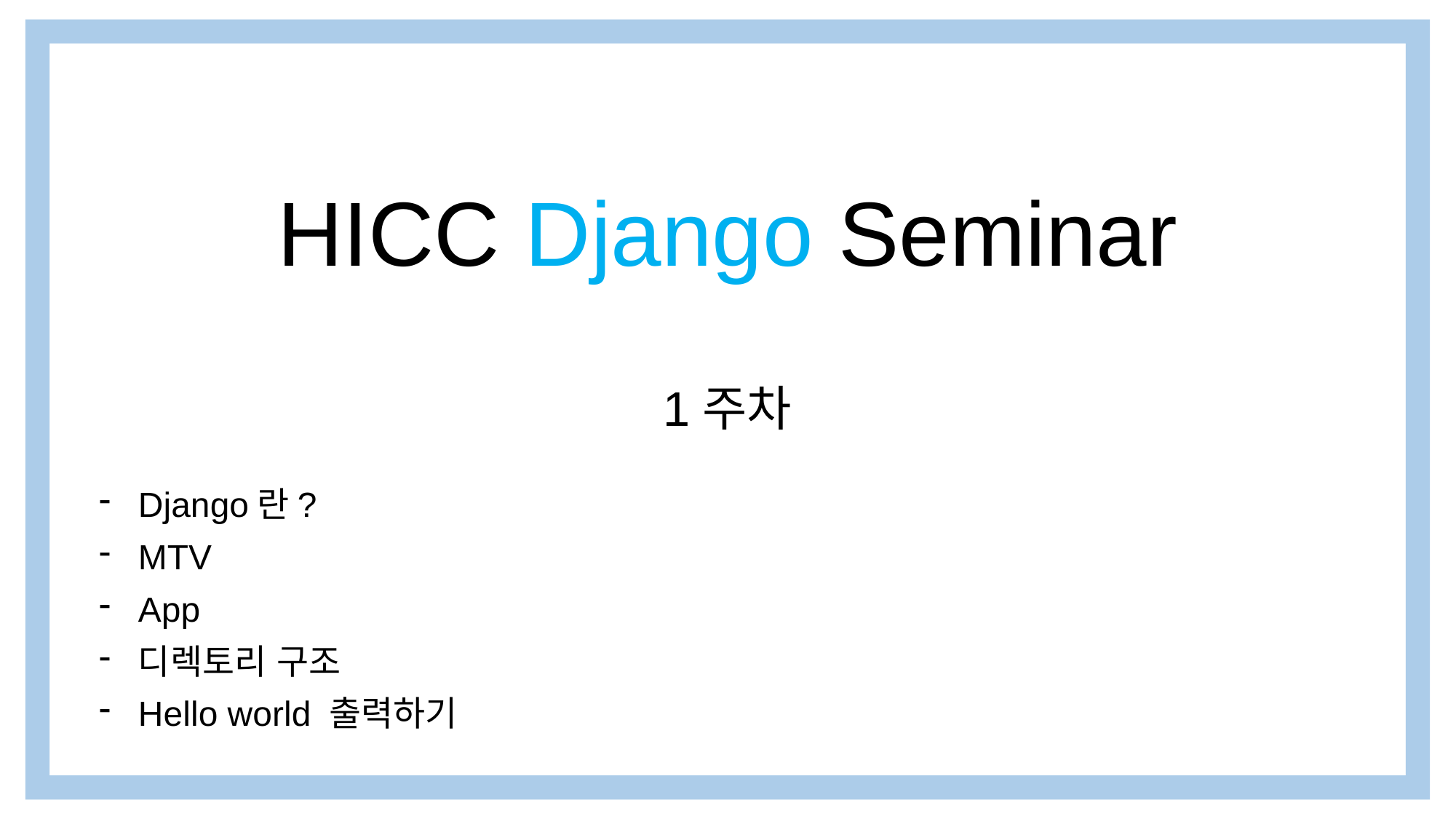

# HICC Django Seminar 1주차
Django란?
MTV
App
디렉토리 구조
Hello world 출력하기